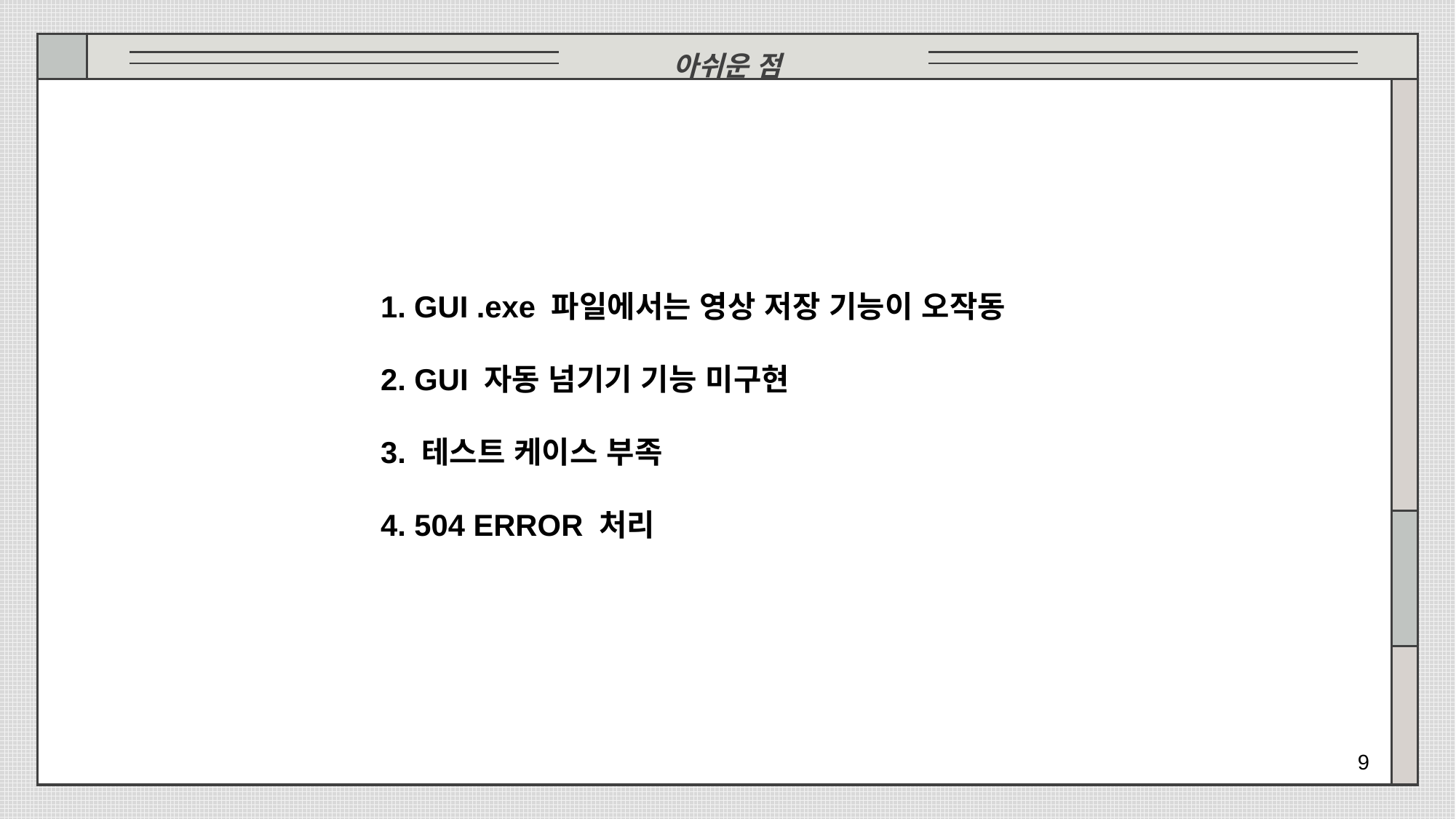

아쉬운 점

1. GUI .exe 파일에서는 영상 저장 기능이 오작동

2. GUI 자동 넘기기 기능 미구현

3. 테스트 케이스 부족

4. 504 ERROR 처리

9